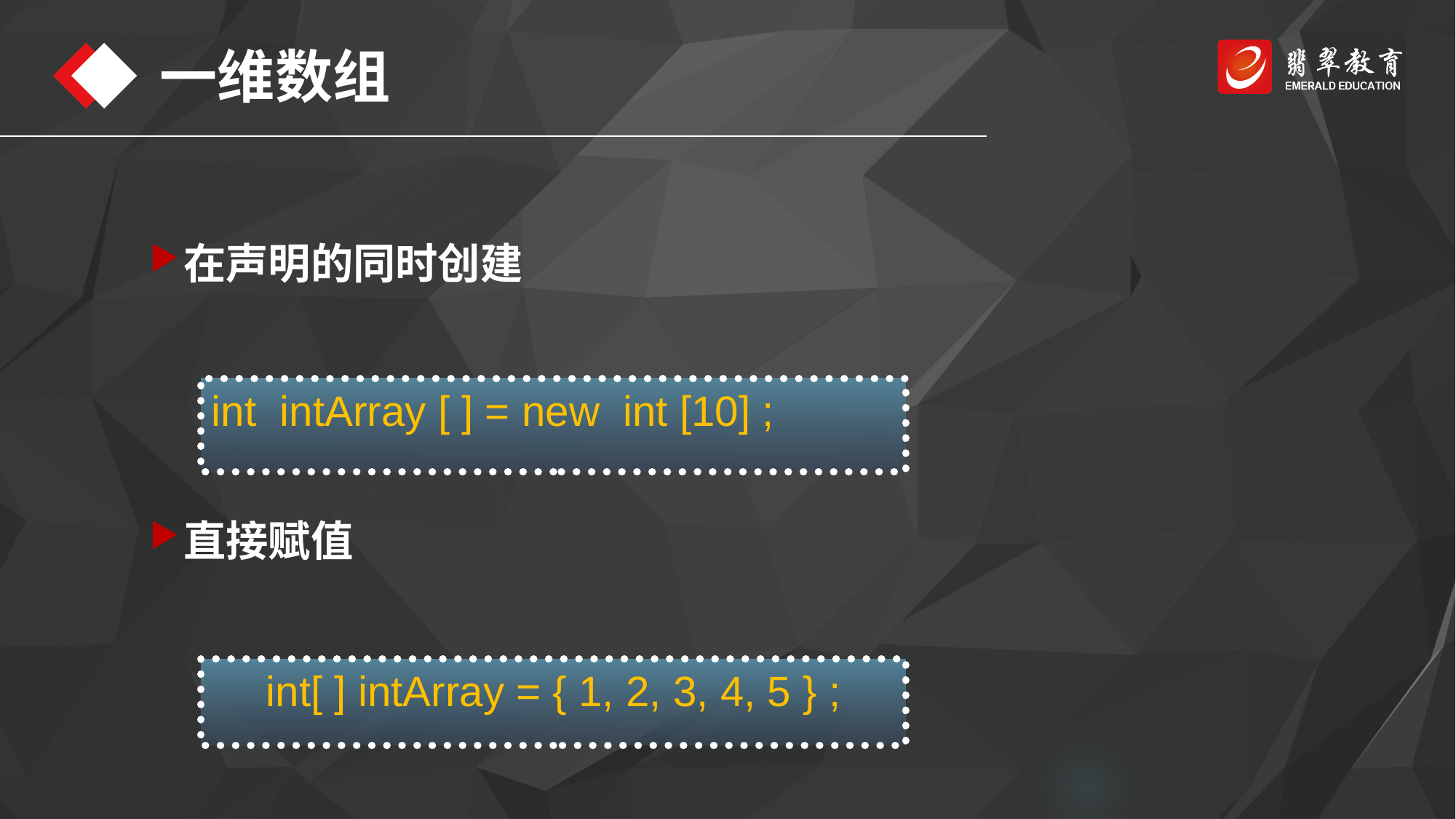

一维数组

在声明的同时创建

直接赋值

int  intArray [ ] = new  int [10] ;
int[ ] intArray = { 1, 2, 3, 4, 5 } ;